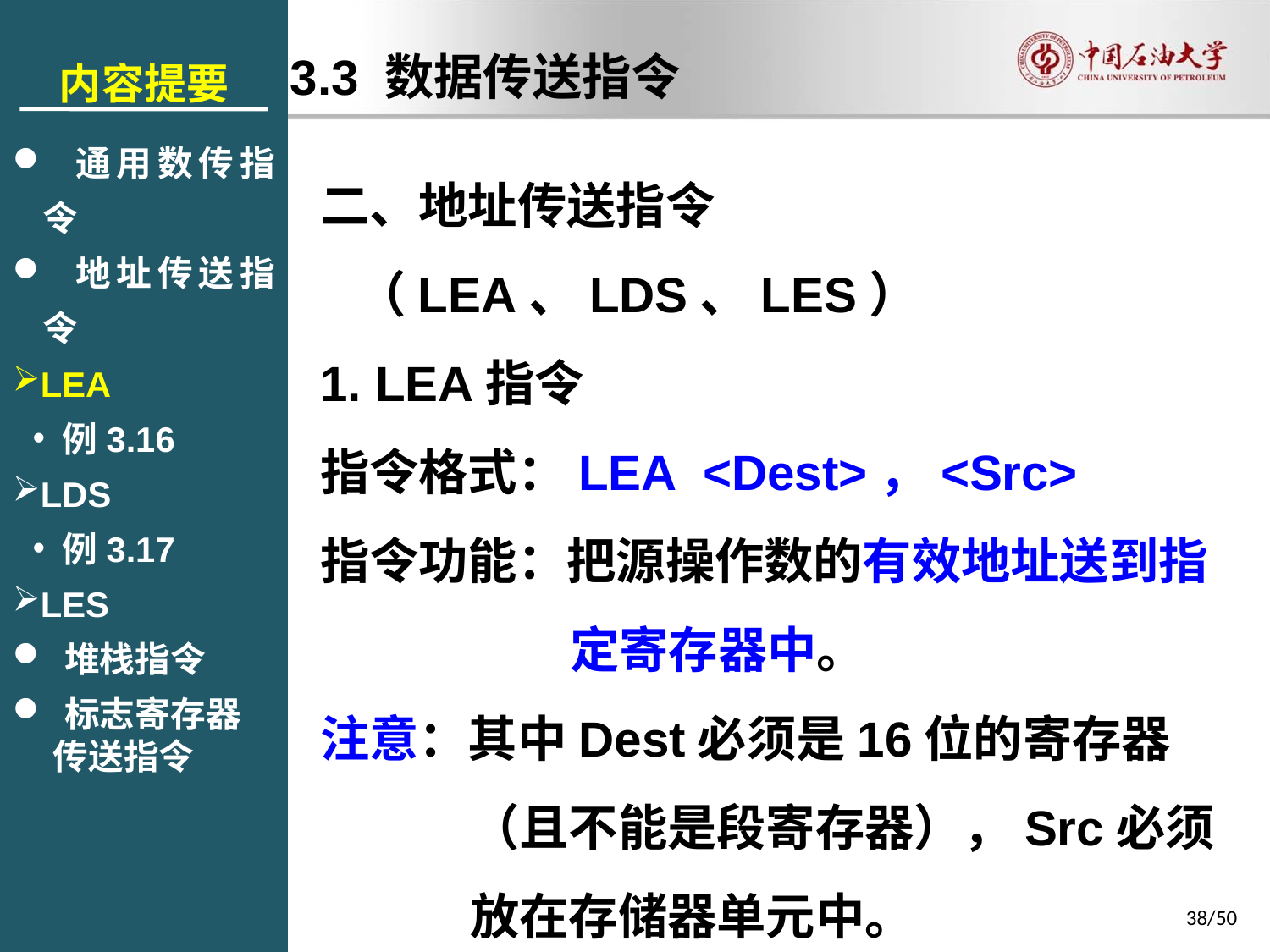

内容提要
 通用数传指令
 地址传送指令
LEA
例3.16
LDS
例3.17
LES
 堆栈指令
 标志寄存器
    传送指令

3.3 数据传送指令
二、地址传送指令（LEA、LDS、LES）
1. LEA指令
指令格式：LEA  <Dest>，<Src>
指令功能：把源操作数的有效地址送到指定寄存器中。
注意：其中Dest必须是16位的寄存器（且不能是段寄存器），Src必须放在存储器单元中。

38/50